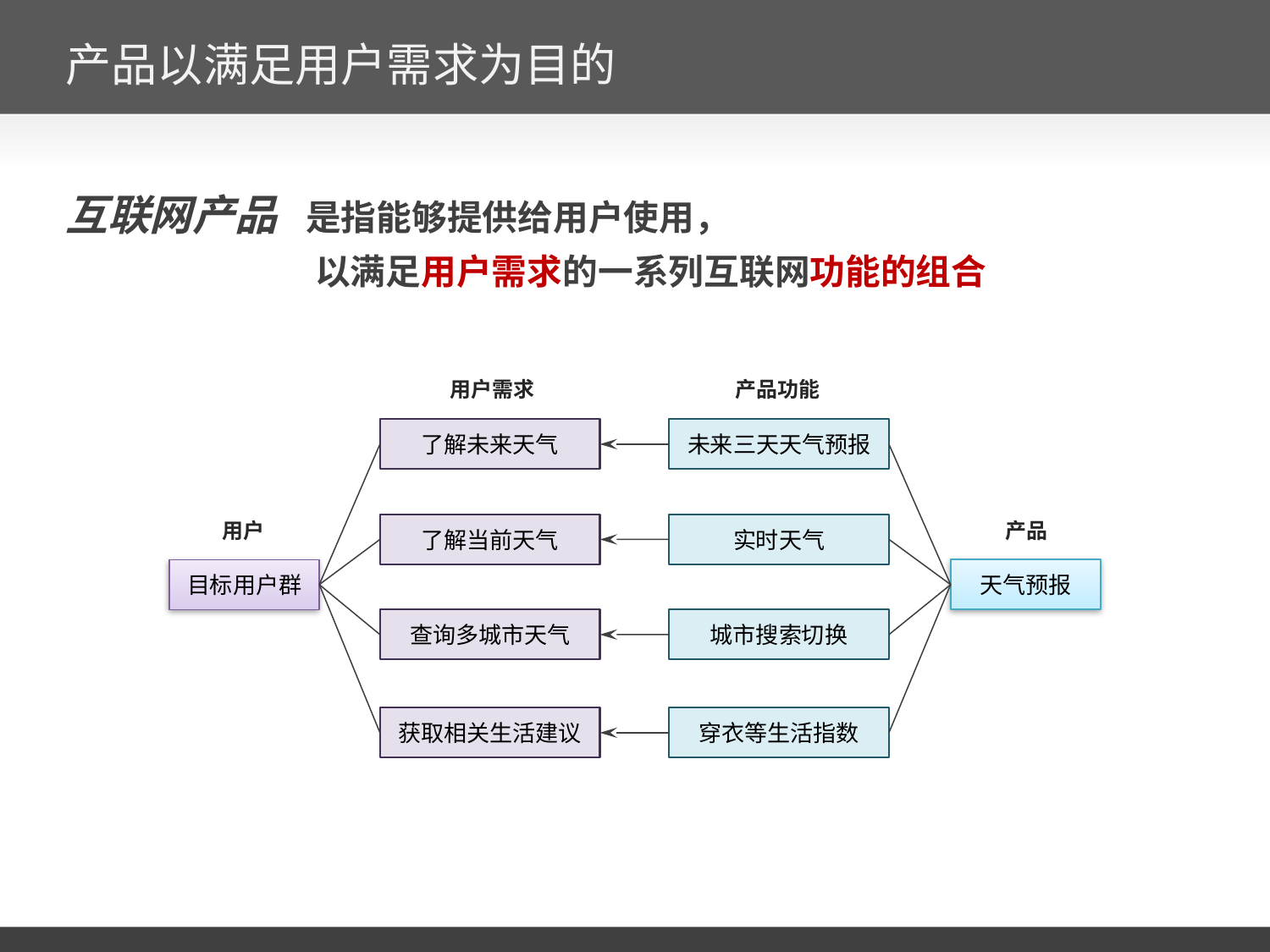

# 产品以满足用户需求为目的
互联网产品   是指能够提供给用户使用，
                              以满足用户需求的一系列互联网功能的组合
用户需求
产品功能
了解未来天气
未来三天天气预报
用户
产品
实时天气
了解当前天气
目标用户群
天气预报
查询多城市天气
城市搜索切换
获取相关生活建议
穿衣等生活指数